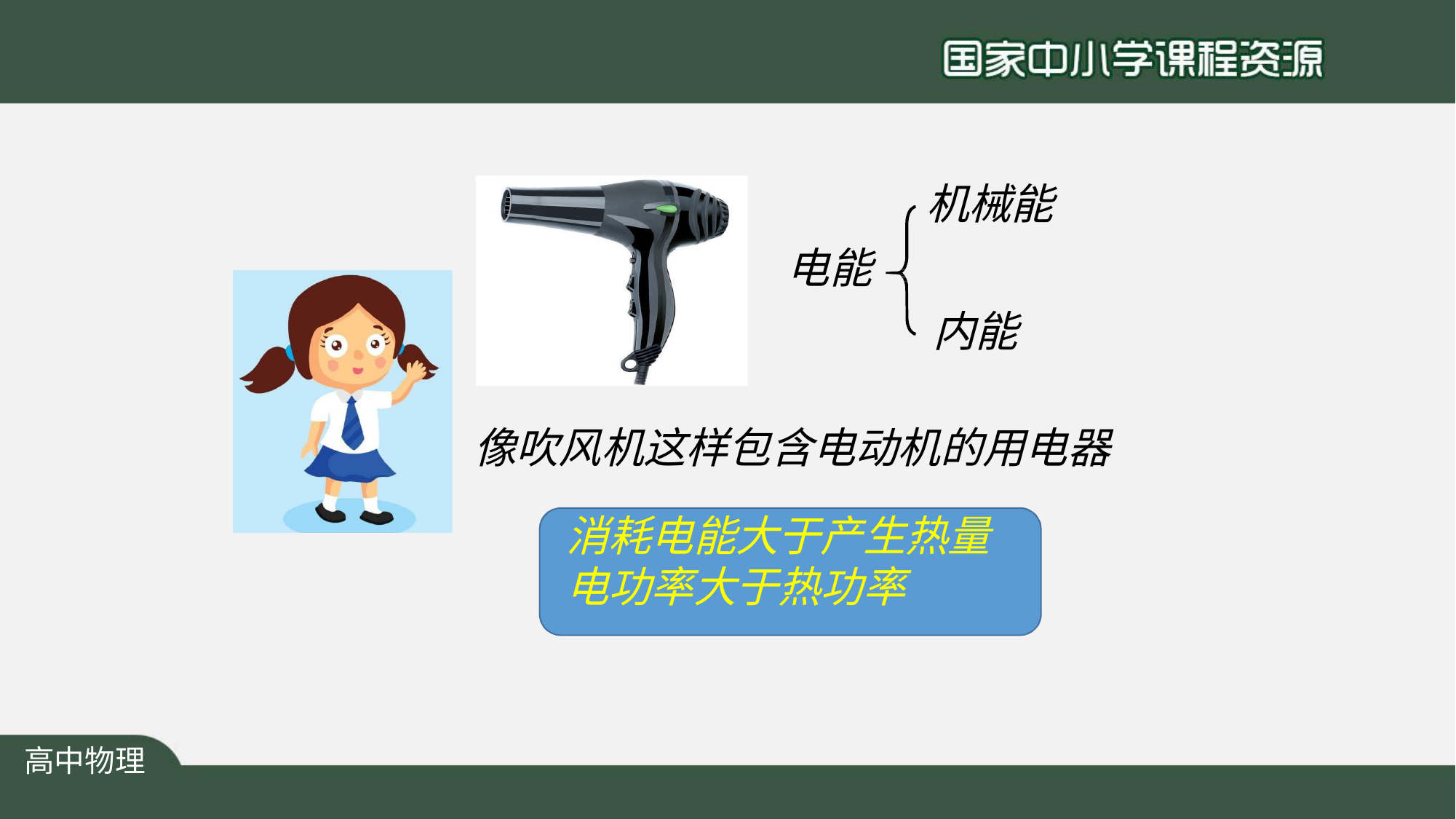

机械能
电能
内能

像吹风机这样包含电动机的用电器
消耗电能大于产生热量 电功率大于热功率

高中物理